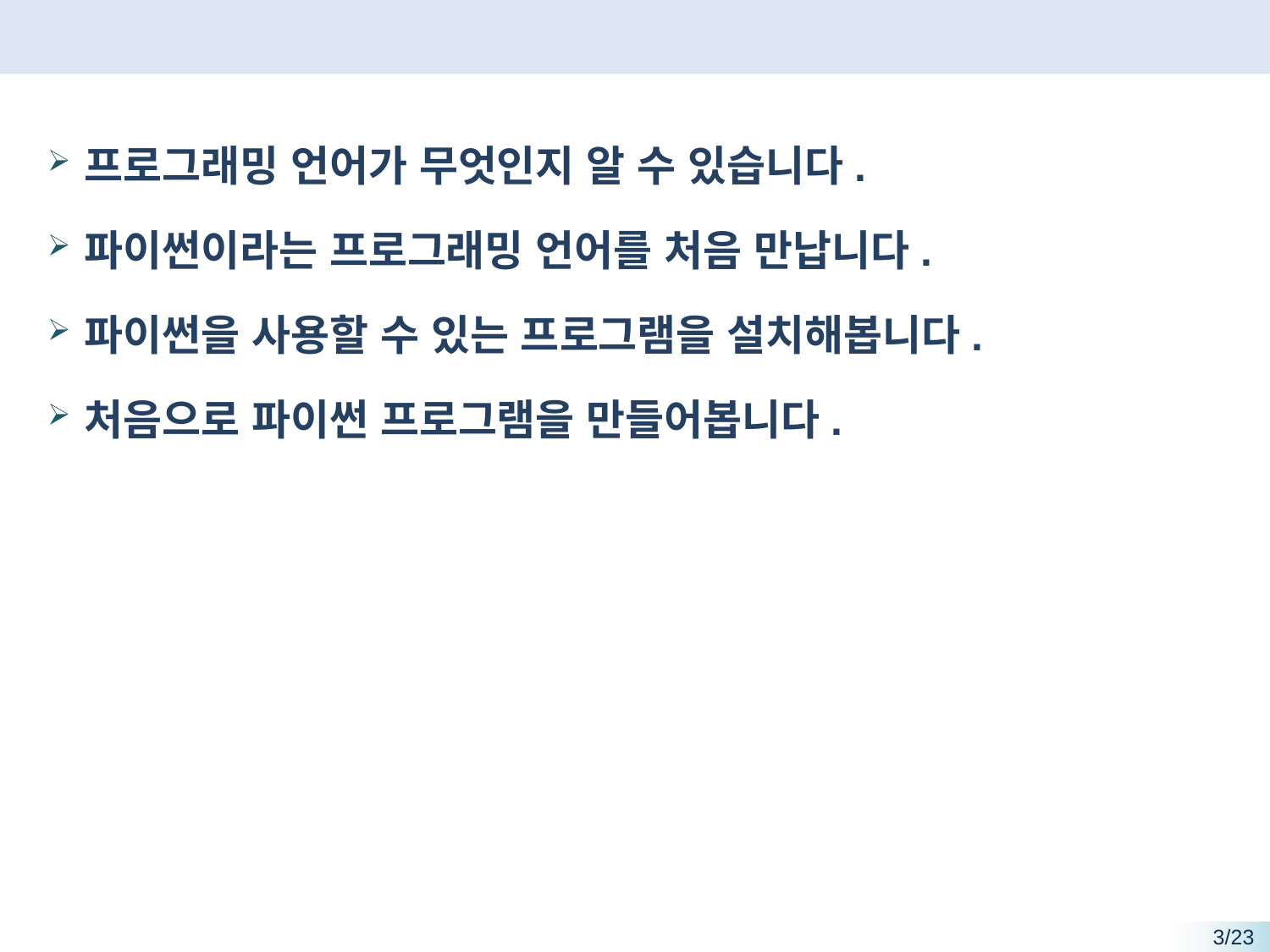

#
프로그래밍 언어가 무엇인지 알 수 있습니다.
파이썬이라는 프로그래밍 언어를 처음 만납니다.
파이썬을 사용할 수 있는 프로그램을 설치해봅니다.
처음으로 파이썬 프로그램을 만들어봅니다.